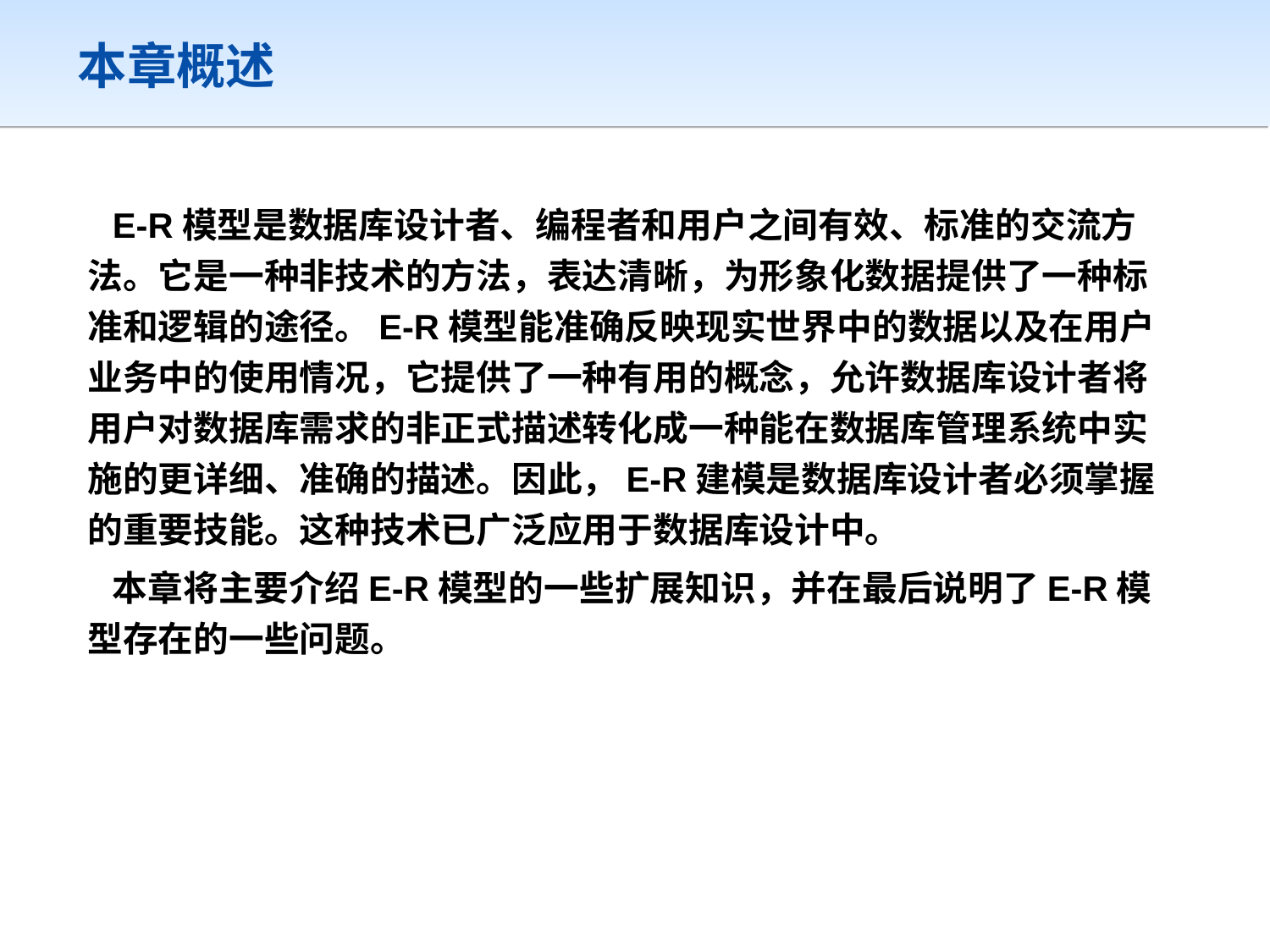

# 本章概述
E-R模型是数据库设计者、编程者和用户之间有效、标准的交流方法。它是一种非技术的方法，表达清晰，为形象化数据提供了一种标准和逻辑的途径。E-R模型能准确反映现实世界中的数据以及在用户业务中的使用情况，它提供了一种有用的概念，允许数据库设计者将用户对数据库需求的非正式描述转化成一种能在数据库管理系统中实施的更详细、准确的描述。因此，E-R建模是数据库设计者必须掌握的重要技能。这种技术已广泛应用于数据库设计中。
本章将主要介绍E-R模型的一些扩展知识，并在最后说明了E-R模型存在的一些问题。